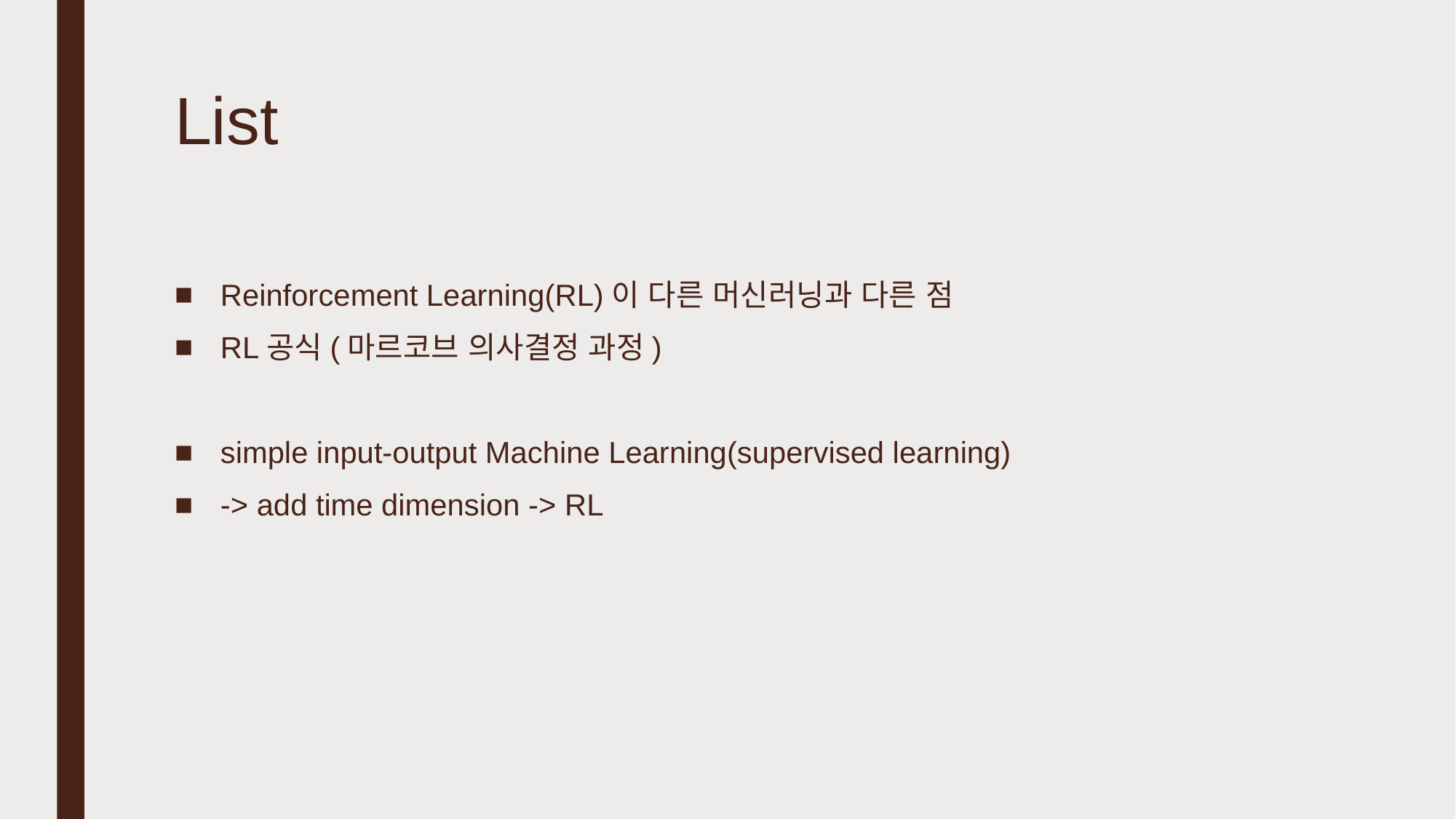

# List
Reinforcement Learning(RL)이 다른 머신러닝과 다른 점
RL공식(마르코브 의사결정 과정)

simple input-output Machine Learning(supervised learning)
-> add time dimension -> RL